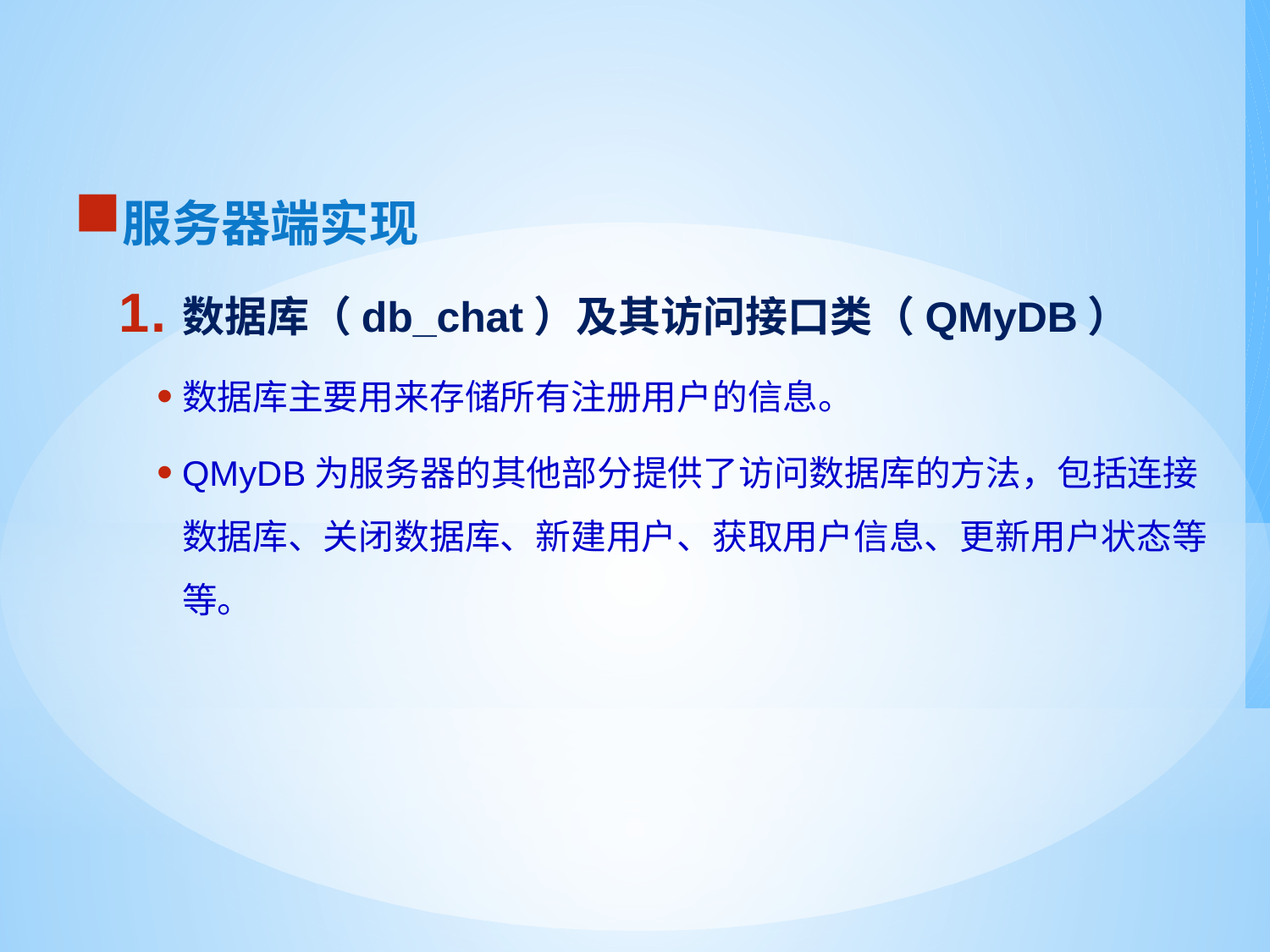

#
服务器端实现
数据库（db_chat）及其访问接口类（QMyDB）
数据库主要用来存储所有注册用户的信息。
QMyDB为服务器的其他部分提供了访问数据库的方法，包括连接数据库、关闭数据库、新建用户、获取用户信息、更新用户状态等等。